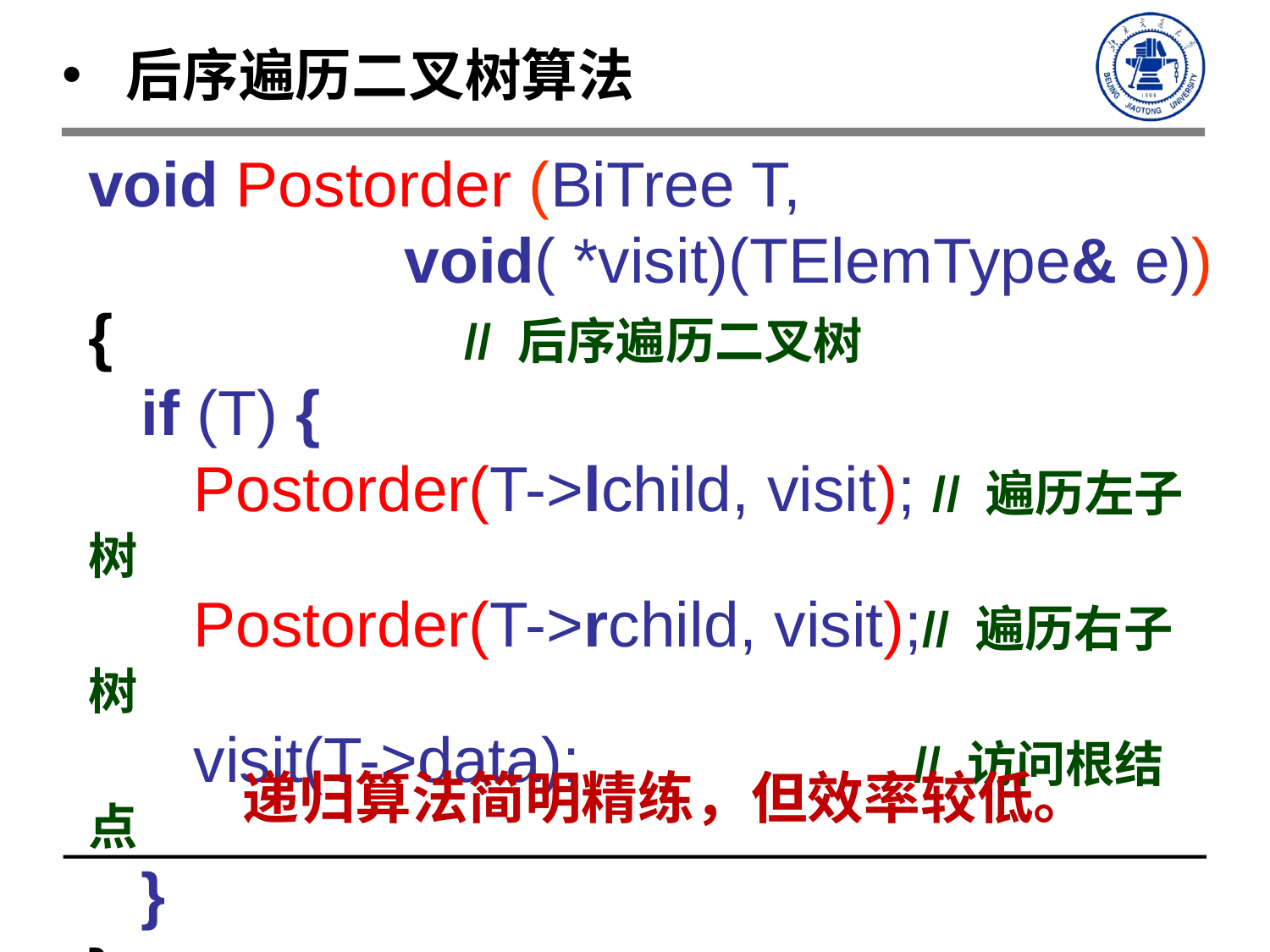

后序遍历二叉树算法
void Postorder (BiTree T,
                  void( *visit)(TElemType& e))
{                    // 后序遍历二叉树
   if (T) {
      Postorder(T->lchild, visit); // 遍历左子树
      Postorder(T->rchild, visit);// 遍历右子树
      visit(T->data);                   // 访问根结点
   }
}
递归算法简明精练，但效率较低。